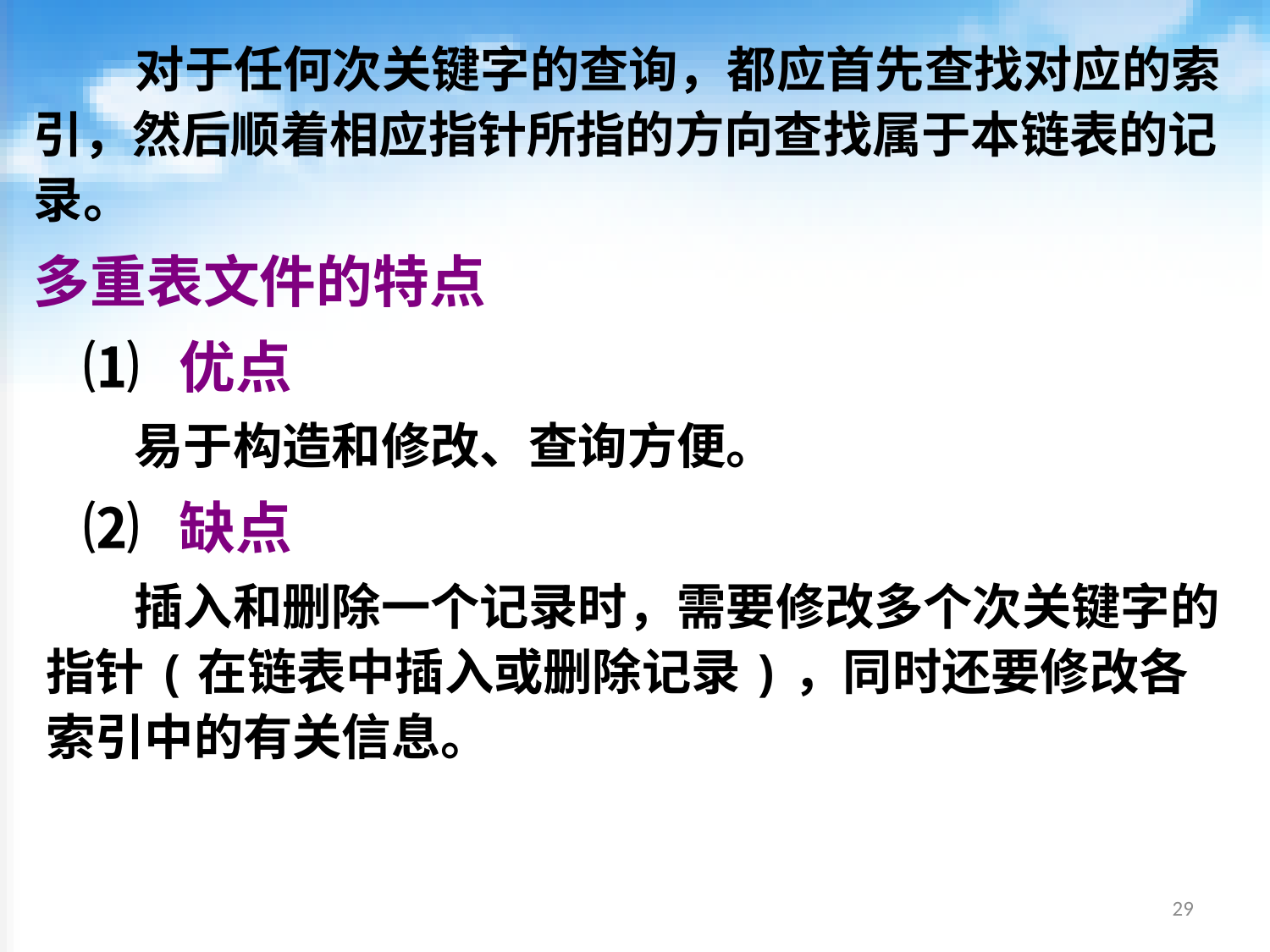

对于任何次关键字的查询，都应首先查找对应的索引，然后顺着相应指针所指的方向查找属于本链表的记录。
多重表文件的特点
⑴  优点
易于构造和修改、查询方便。
⑵  缺点
插入和删除一个记录时，需要修改多个次关键字的指针(在链表中插入或删除记录)，同时还要修改各索引中的有关信息。
29